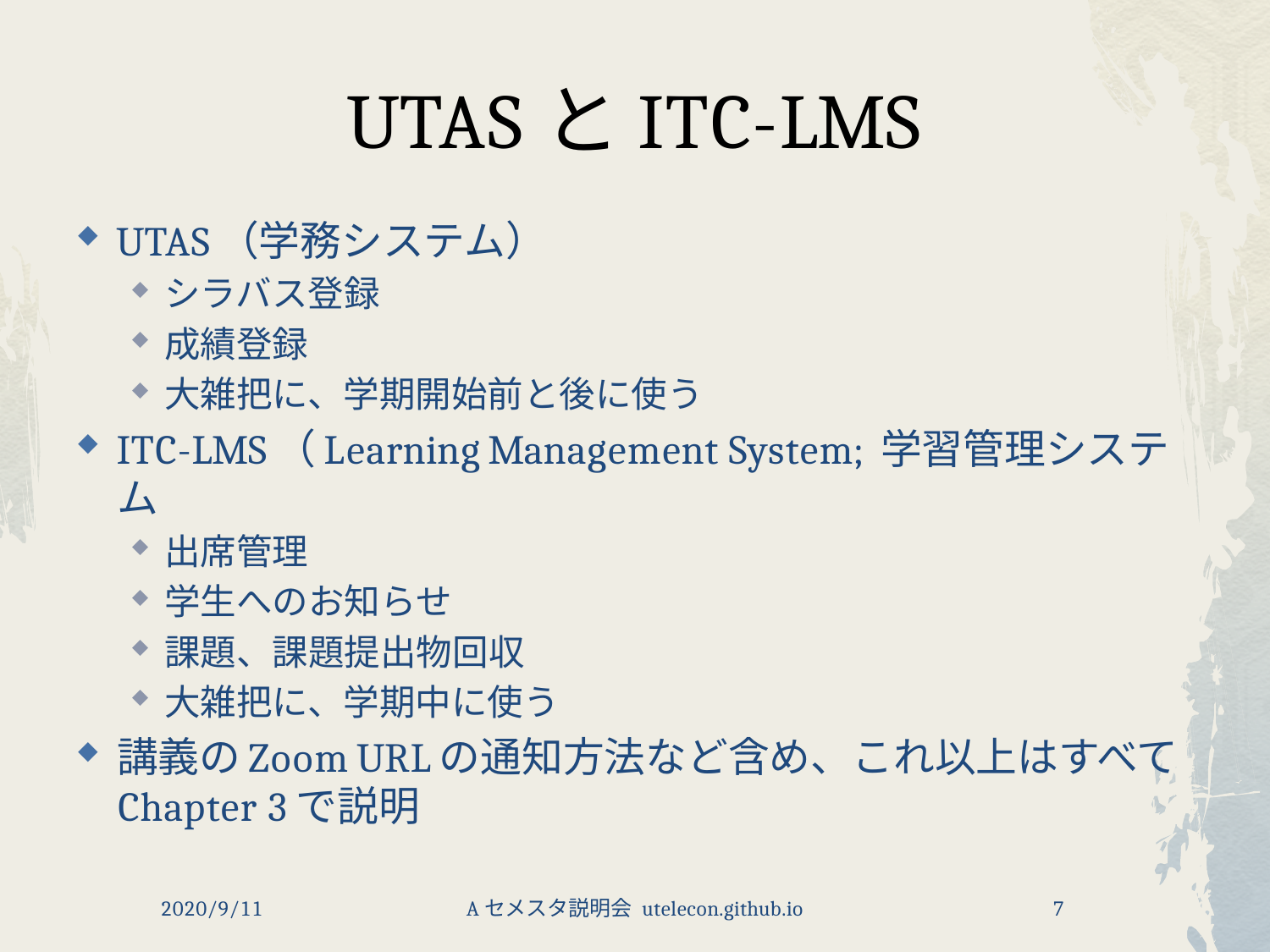

# UTASとITC-LMS
UTAS（学務システム）
シラバス登録
成績登録
大雑把に、学期開始前と後に使う
ITC-LMS（Learning Management System; 学習管理システム
出席管理
学生へのお知らせ
課題、課題提出物回収
大雑把に、学期中に使う
講義のZoom URLの通知方法など含め、これ以上はすべてChapter 3で説明
2020/9/11
Aセメスタ説明会 utelecon.github.io
7